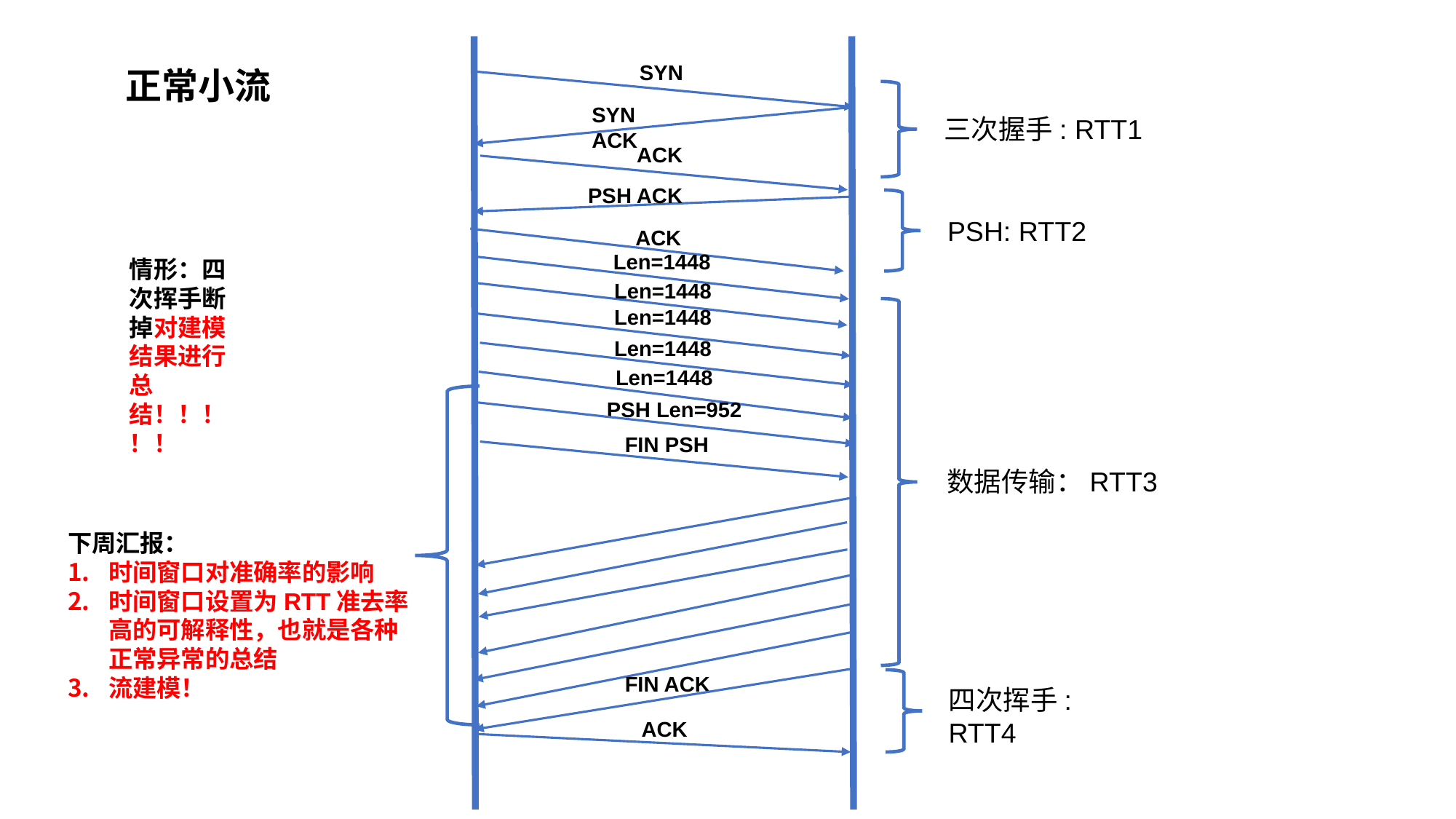

SYN
正常小流

SYN ACK
三次握手: RTT1
ACK
PSH ACK

PSH: RTT2
ACK
Len=1448
情形：四次挥手断掉对建模结果进行总结！！！！！

Len=1448
Len=1448

Len=1448
Len=1448

PSH Len=952
FIN PSH
数据传输：RTT3
下周汇报：
时间窗口对准确率的影响
时间窗口设置为RTT准去率高的可解释性，也就是各种正常异常的总结
流建模！

FIN ACK

四次挥手: RTT4
ACK